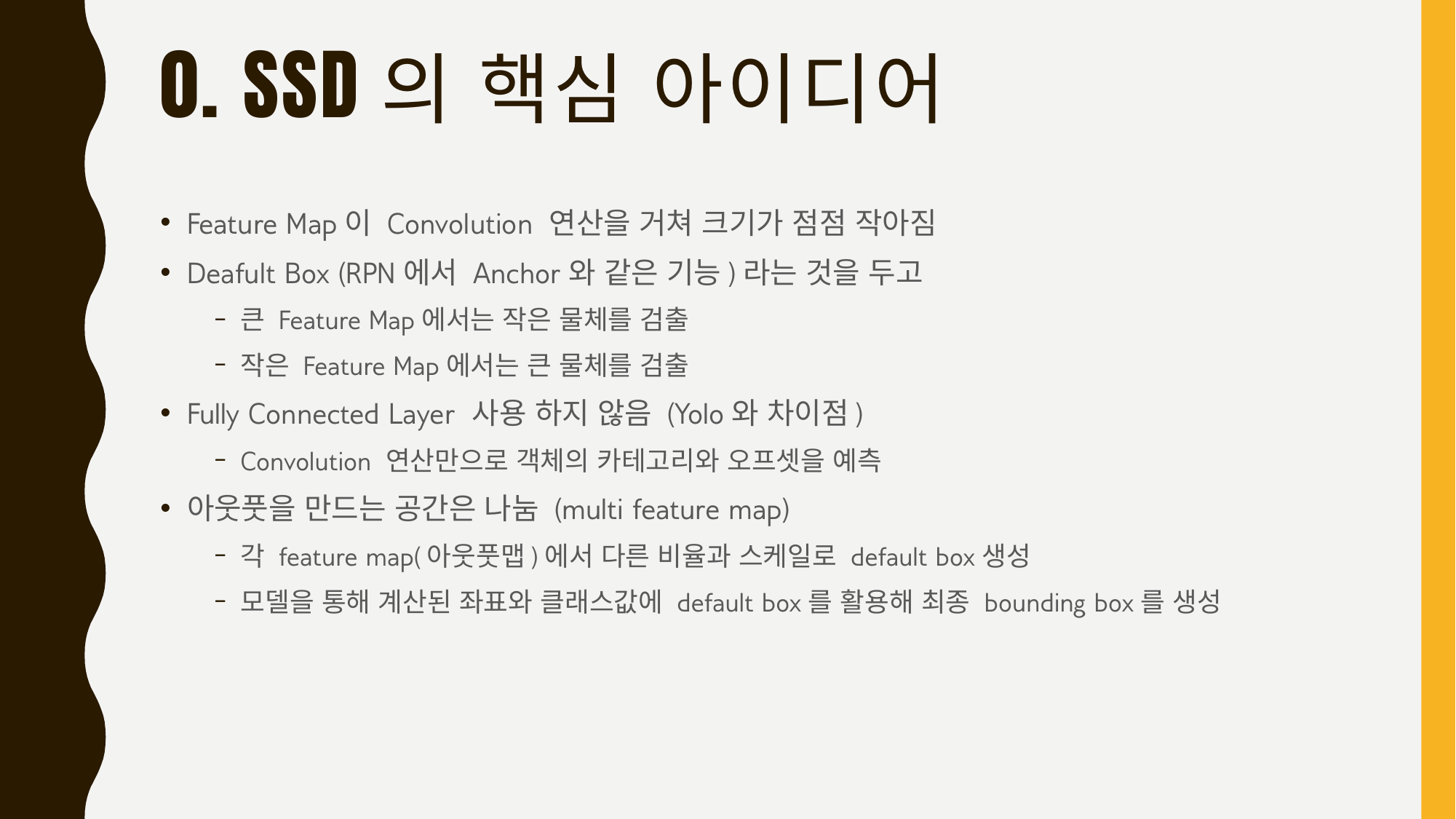

# 0. Ssd의 핵심 아이디어
Feature Map이 Convolution 연산을 거쳐 크기가 점점 작아짐
Deafult Box (RPN에서 Anchor와 같은 기능)라는 것을 두고
큰 Feature Map에서는 작은 물체를 검출
작은 Feature Map에서는 큰 물체를 검출
Fully Connected Layer 사용 하지 않음 (Yolo와 차이점)
Convolution 연산만으로 객체의 카테고리와 오프셋을 예측
아웃풋을 만드는 공간은 나눔 (multi feature map)
각 feature map(아웃풋맵)에서 다른 비율과 스케일로 default box생성
모델을 통해 계산된 좌표와 클래스값에 default box를 활용해 최종 bounding box를 생성